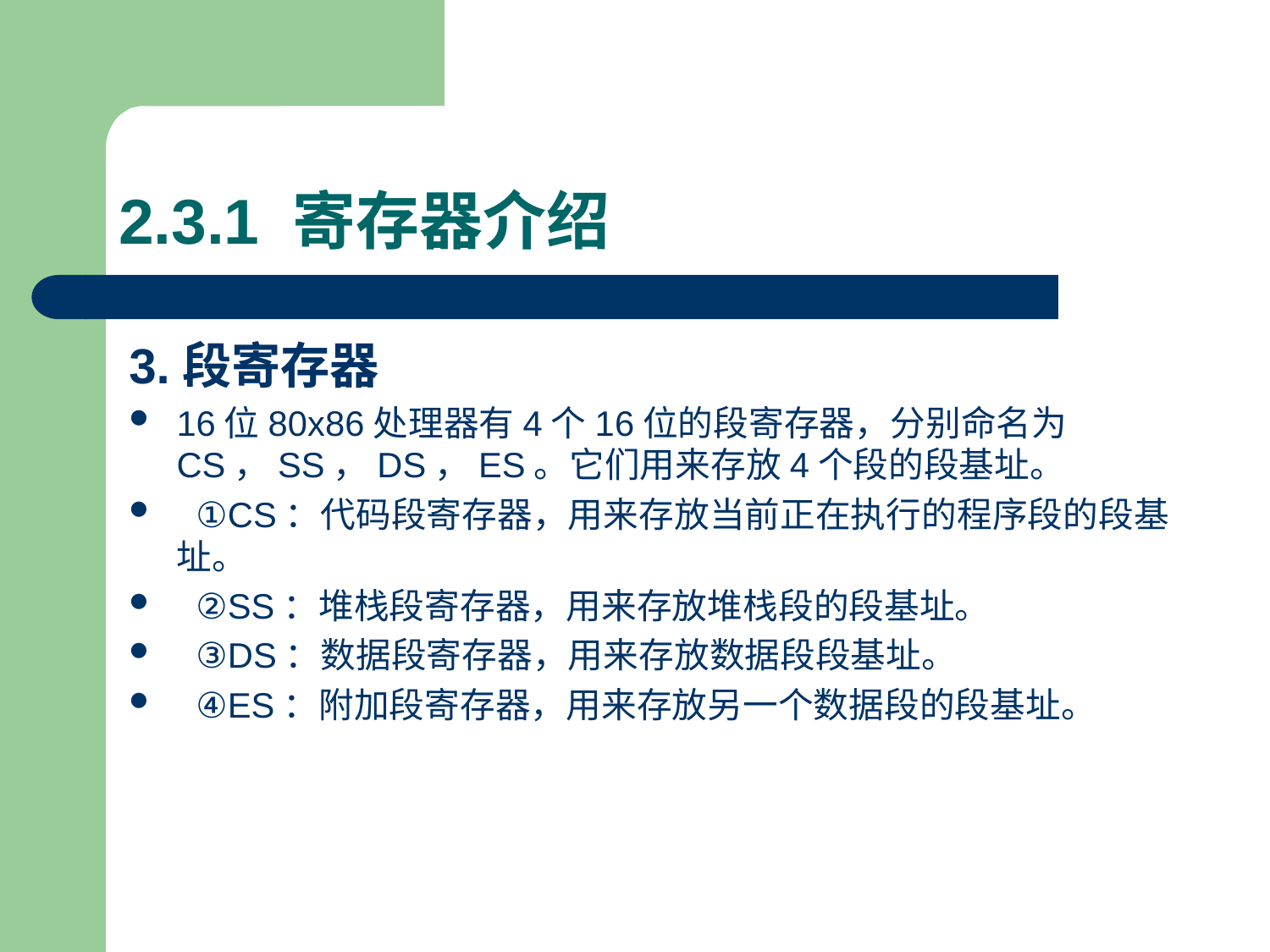

# 2.3.1 寄存器介绍
3.段寄存器
16位80x86处理器有4个16位的段寄存器，分别命名为CS，SS，DS，ES。它们用来存放4个段的段基址。
  ①CS：代码段寄存器，用来存放当前正在执行的程序段的段基址。
  ②SS：堆栈段寄存器，用来存放堆栈段的段基址。
  ③DS：数据段寄存器，用来存放数据段段基址。
  ④ES：附加段寄存器，用来存放另一个数据段的段基址。